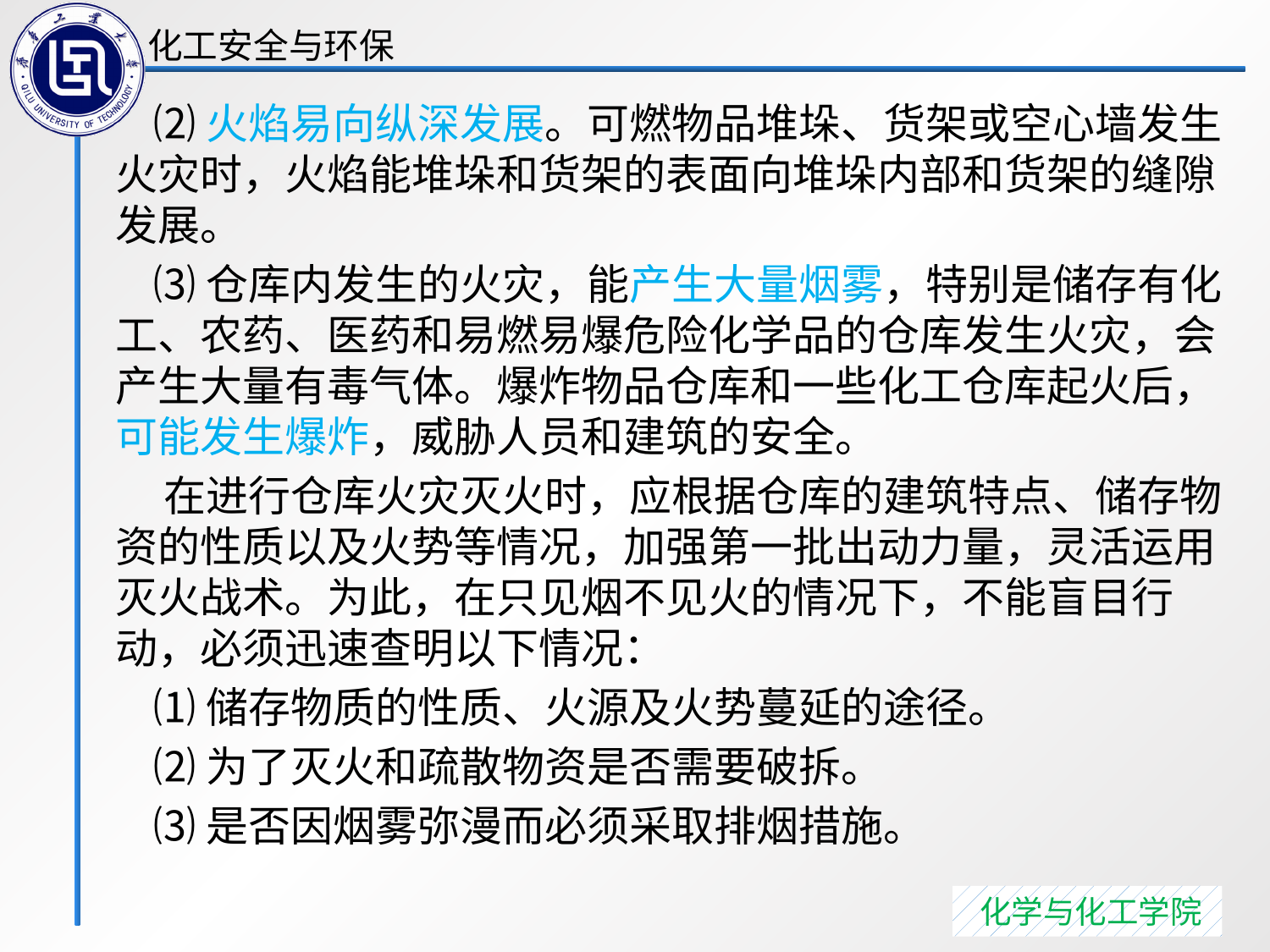

⑵火焰易向纵深发展。可燃物品堆垛、货架或空心墙发生火灾时，火焰能堆垛和货架的表面向堆垛内部和货架的缝隙发展。
    ⑶仓库内发生的火灾，能产生大量烟雾，特别是储存有化工、农药、医药和易燃易爆危险化学品的仓库发生火灾，会产生大量有毒气体。爆炸物品仓库和一些化工仓库起火后，可能发生爆炸，威胁人员和建筑的安全。
    在进行仓库火灾灭火时，应根据仓库的建筑特点、储存物资的性质以及火势等情况，加强第一批出动力量，灵活运用灭火战术。为此，在只见烟不见火的情况下，不能盲目行动，必须迅速查明以下情况：
    ⑴储存物质的性质、火源及火势蔓延的途径。
    ⑵为了灭火和疏散物资是否需要破拆。
    ⑶是否因烟雾弥漫而必须采取排烟措施。